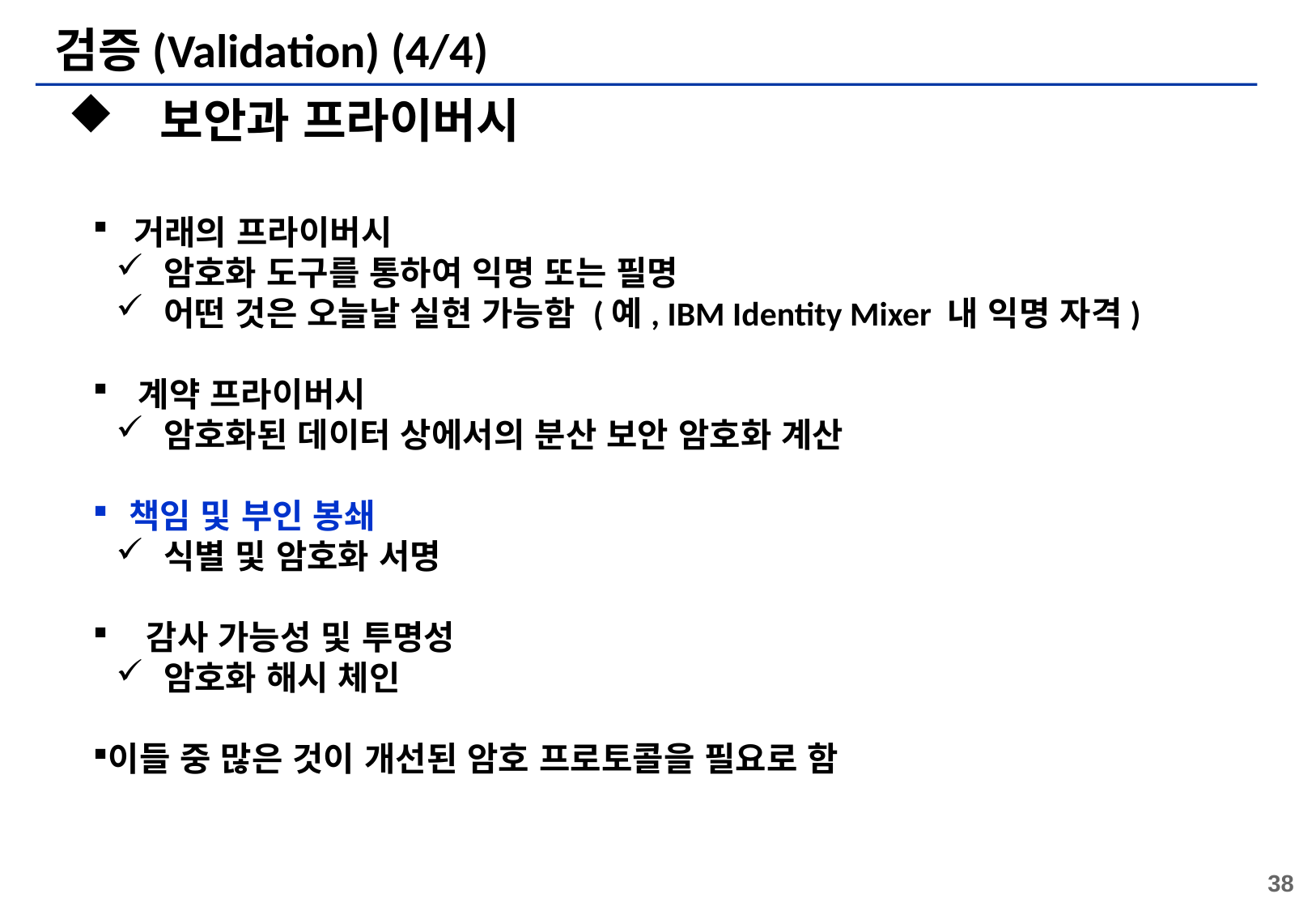

# 검증(Validation) (4/4)
 보안과 프라이버시

 거래의 프라이버시
암호화 도구를 통하여 익명 또는 필명
어떤 것은 오늘날 실현 가능함 (예, IBM Identity Mixer 내 익명 자격)

계약 프라이버시
암호화된 데이터 상에서의 분산 보안 암호화 계산

책임 및 부인 봉쇄
식별 및 암호화 서명

 감사 가능성 및 투명성
암호화 해시 체인

이들 중 많은 것이 개선된 암호 프로토콜을 필요로 함